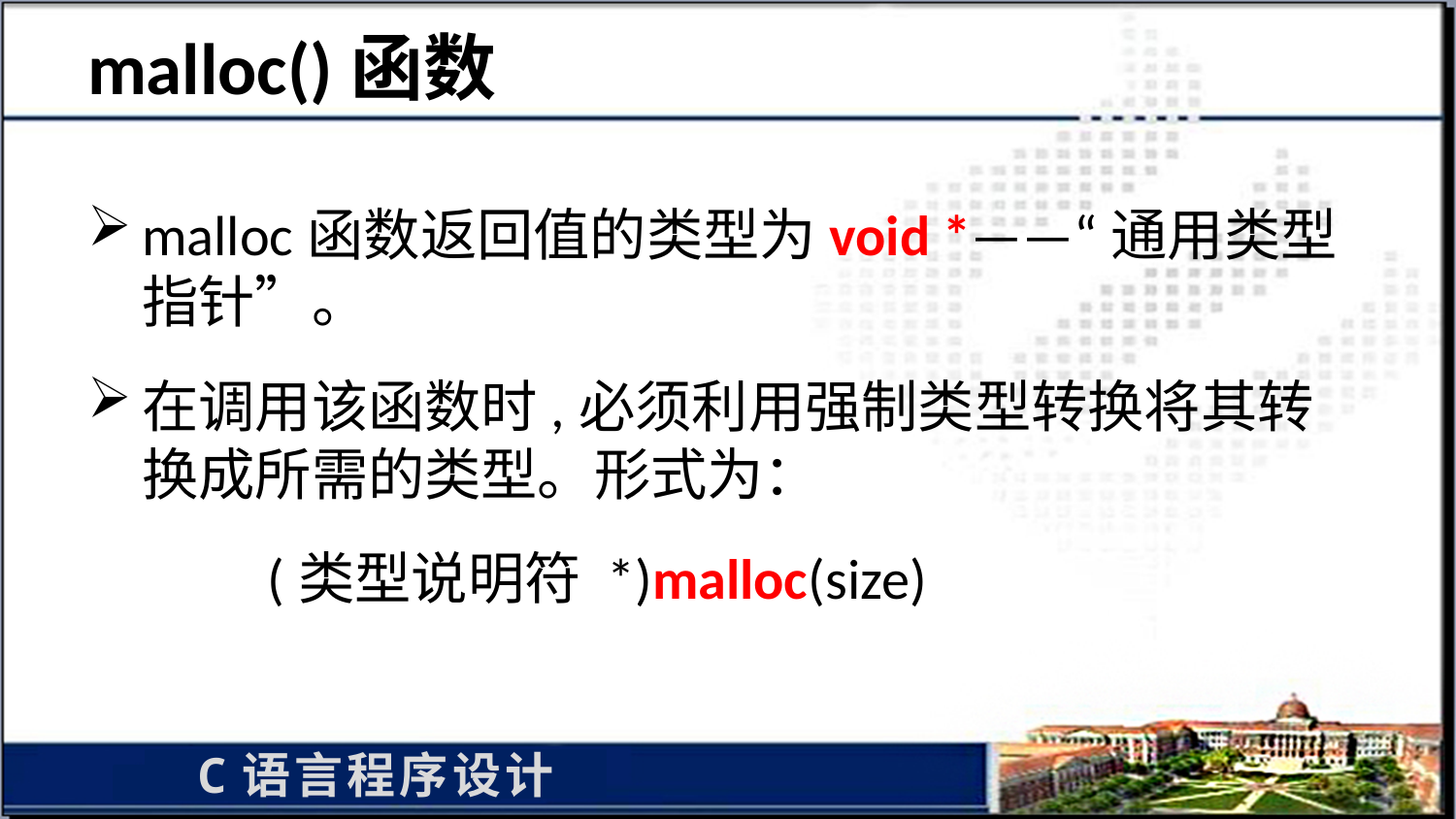

# malloc()函数
malloc函数返回值的类型为void *——“通用类型指针”。
在调用该函数时,必须利用强制类型转换将其转换成所需的类型。形式为：
              (类型说明符 *)malloc(size)